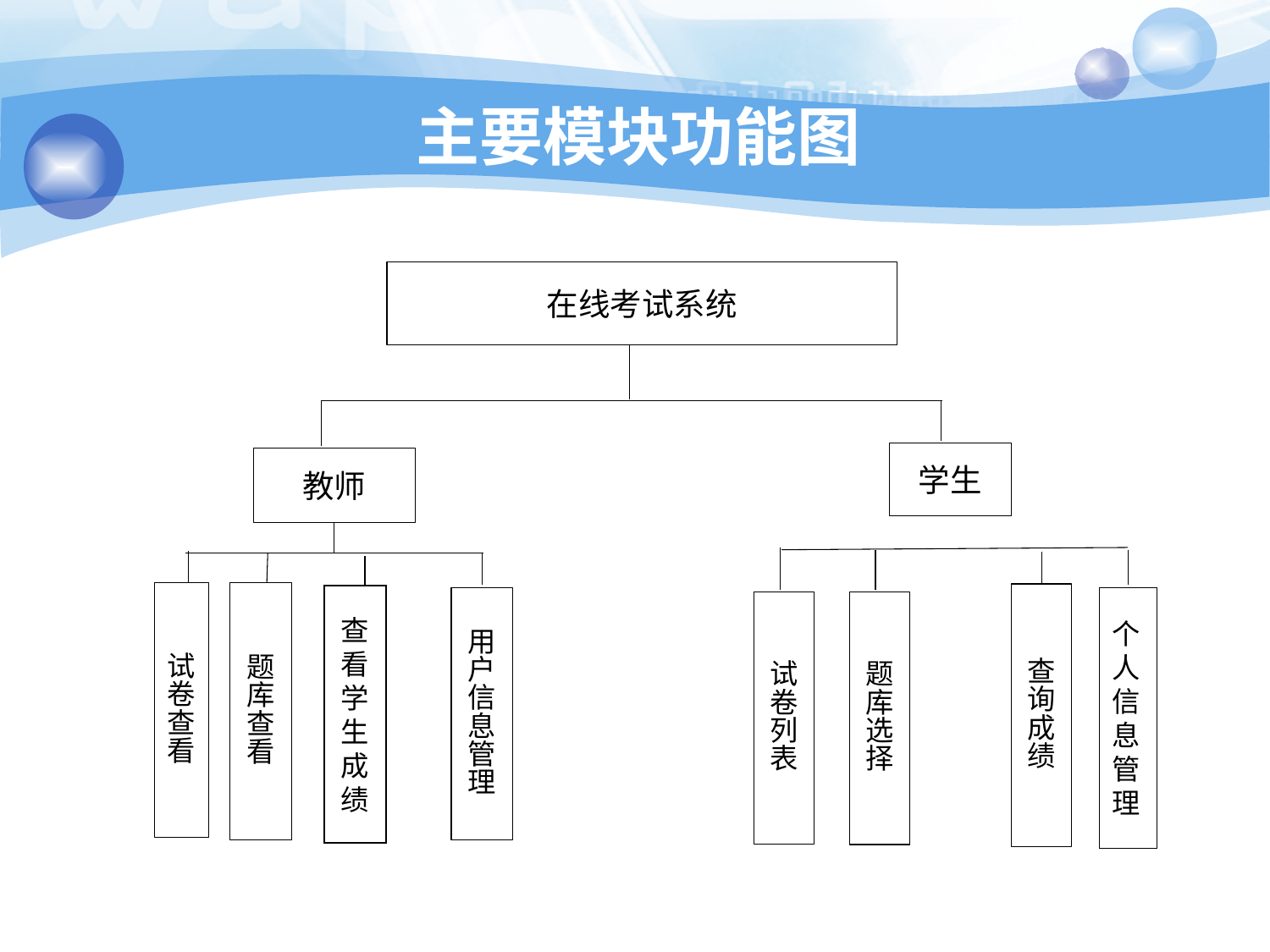

# 主要模块功能图
在线考试系统
学生
教师
试卷查看
题库查看
查询成绩
用户信息管理
个人信息管理
试卷列表
题库选择
查看学生成绩